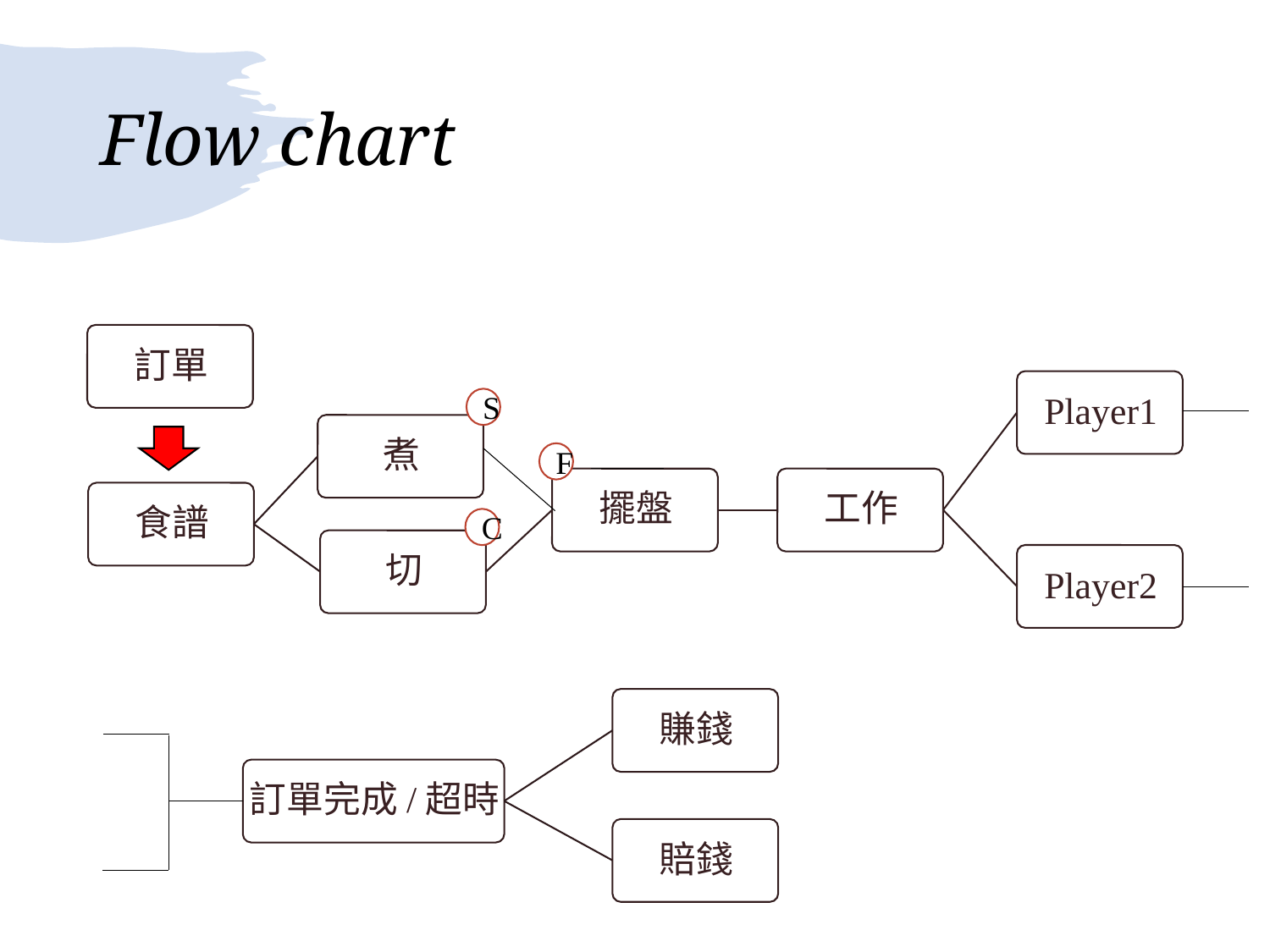

# Flow chart
訂單
食譜

煮

切

擺盤

工作

Player1

Player2
訂單完成/超時

賺錢

賠錢
S

F
C